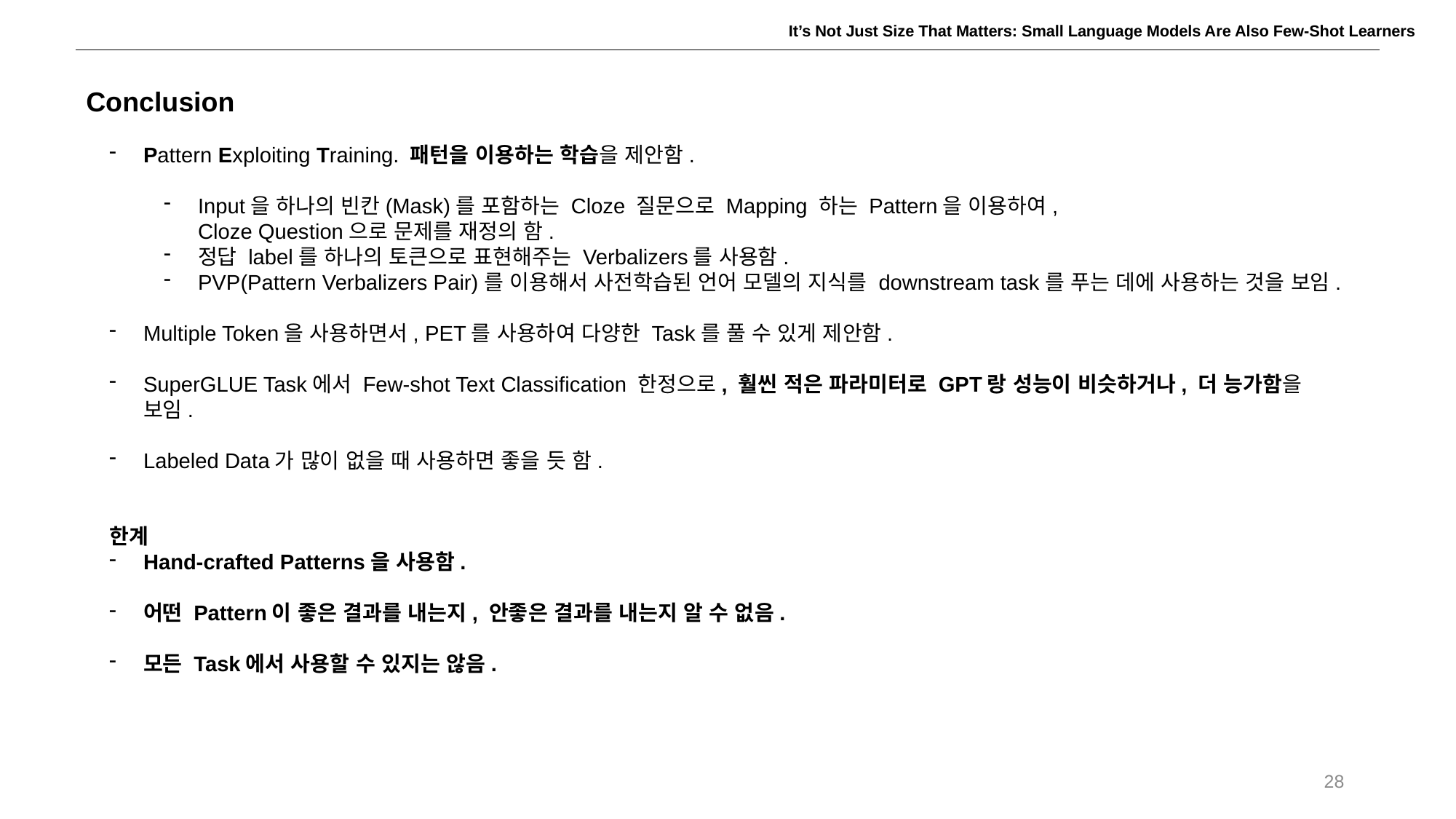

It’s Not Just Size That Matters: Small Language Models Are Also Few-Shot Learners
Conclusion
Pattern Exploiting Training. 패턴을 이용하는 학습을 제안함.
Input을 하나의 빈칸(Mask)를 포함하는 Cloze 질문으로 Mapping 하는 Pattern을 이용하여,
Cloze Question으로 문제를 재정의 함.
정답 label를 하나의 토큰으로 표현해주는 Verbalizers를 사용함.
PVP(Pattern Verbalizers Pair)를 이용해서 사전학습된 언어 모델의 지식를 downstream task를 푸는 데에 사용하는 것을 보임.

Multiple Token을 사용하면서, PET를 사용하여 다양한 Task를 풀 수 있게 제안함.
SuperGLUE Task에서 Few-shot Text Classification 한정으로, 훨씬 적은 파라미터로 GPT랑 성능이 비슷하거나, 더 능가함을 보임.
Labeled Data가 많이 없을 때 사용하면 좋을 듯 함.

한계
Hand-crafted Patterns을 사용함.
어떤 Pattern이 좋은 결과를 내는지, 안좋은 결과를 내는지 알 수 없음.
모든 Task에서 사용할 수 있지는 않음.

28